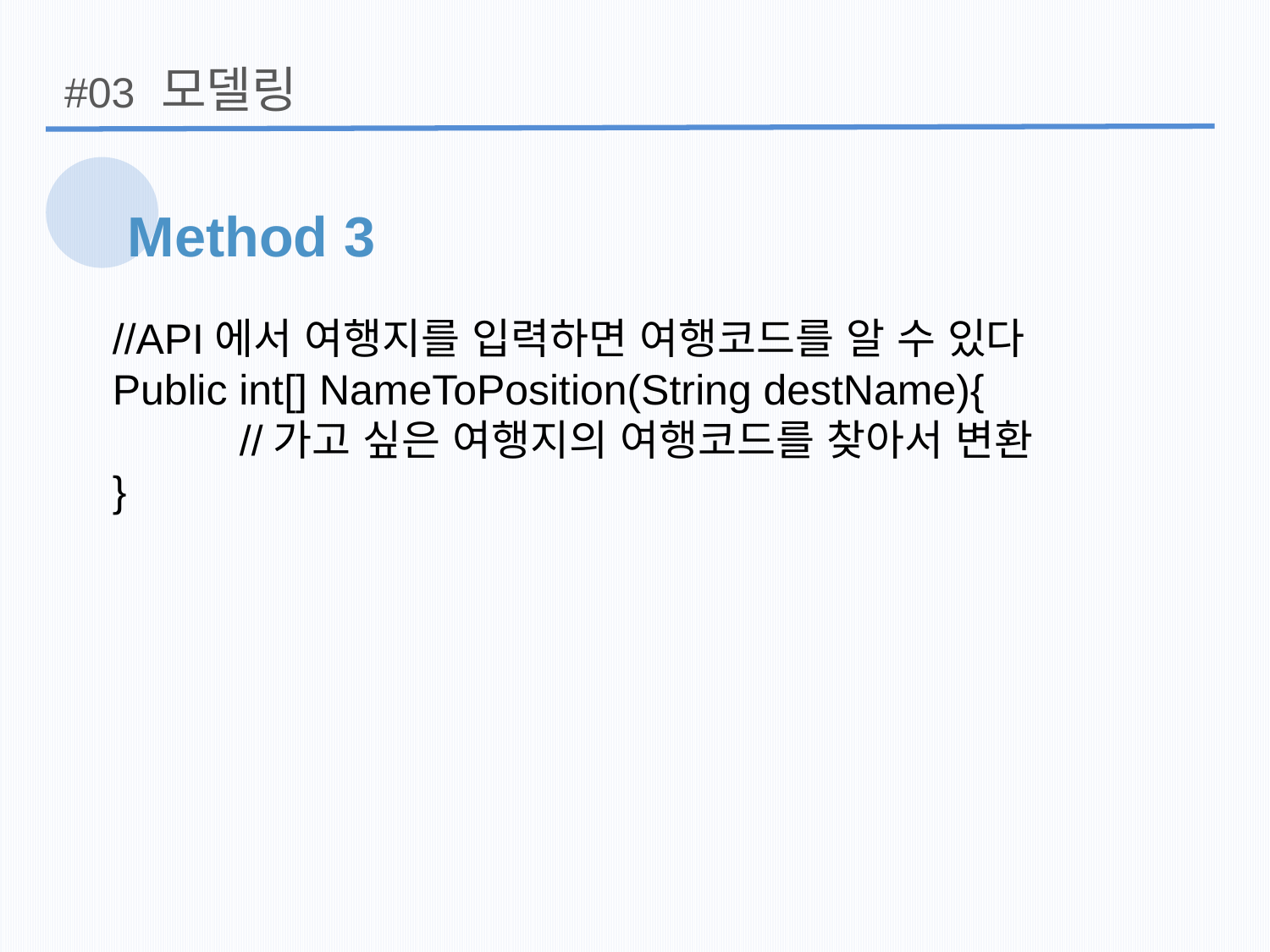

모델링
#03

Method 3
//API에서 여행지를 입력하면 여행코드를 알 수 있다
Public int[] NameToPosition(String destName){
	//가고 싶은 여행지의 여행코드를 찾아서 변환
}